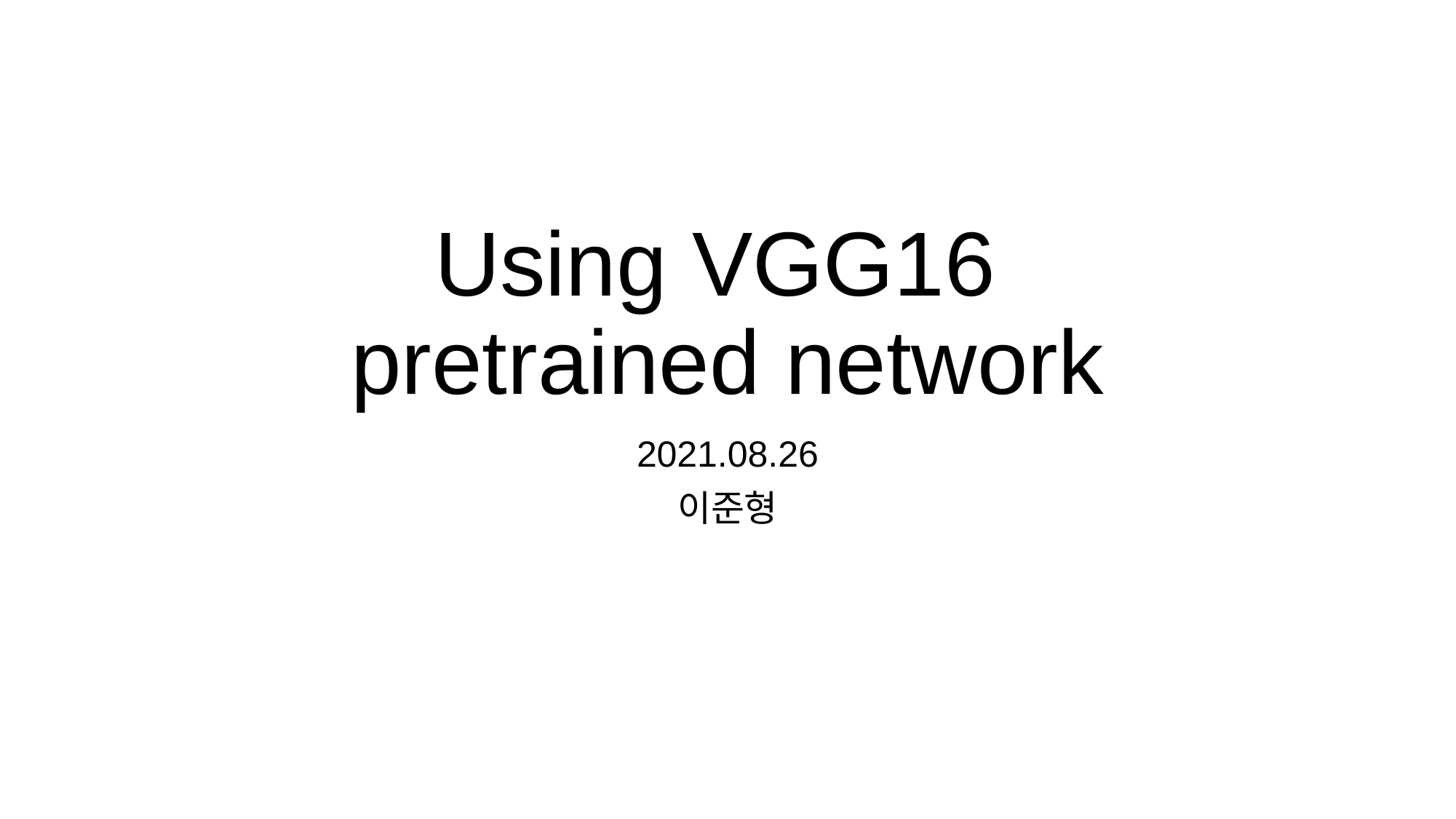

# Using VGG16 pretrained network
2021.08.26
이준형